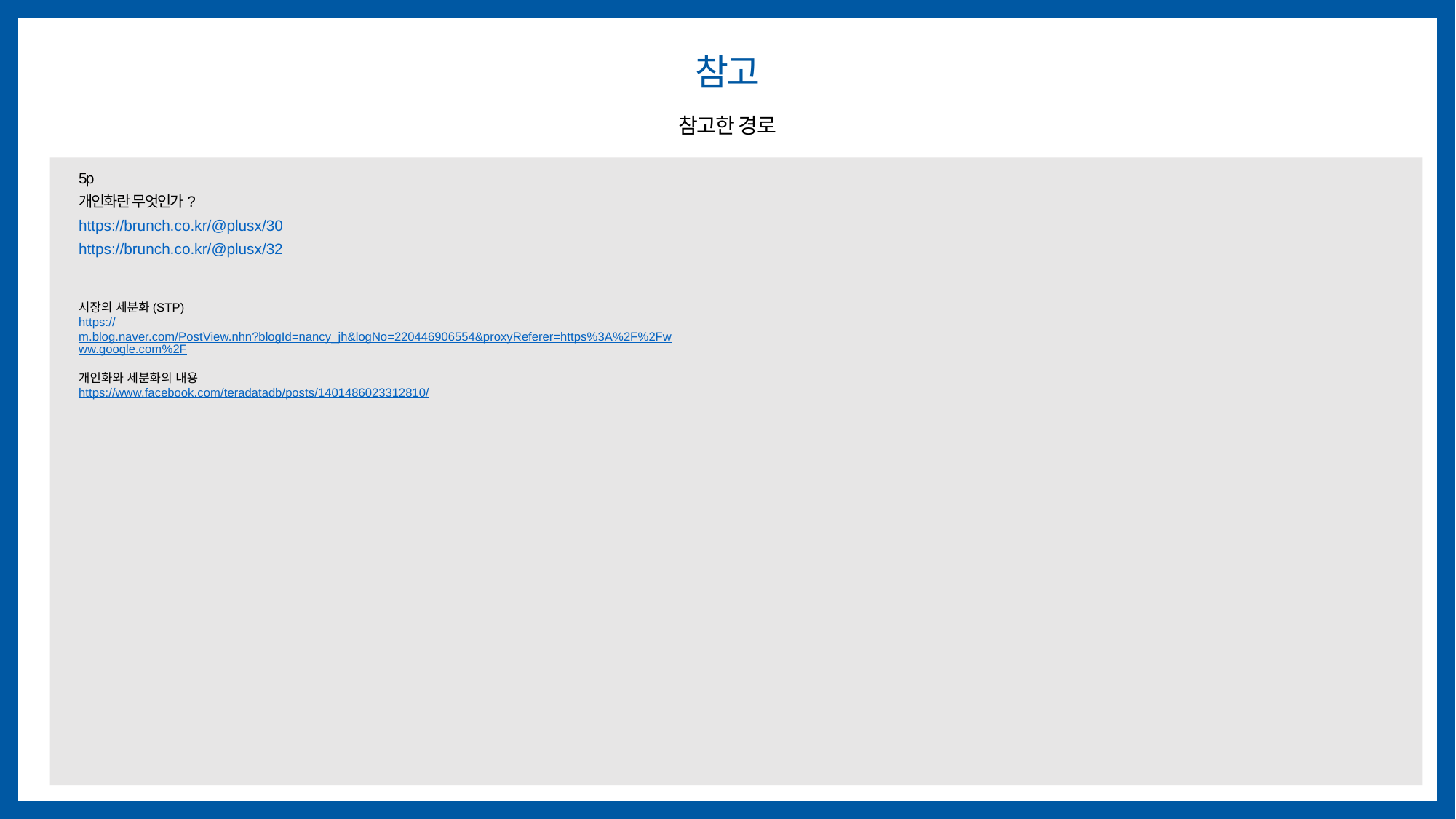

참고
참고한 경로

5p
개인화란 무엇인가?
https://brunch.co.kr/@plusx/30
https://brunch.co.kr/@plusx/32

시장의 세분화(STP)
https://m.blog.naver.com/PostView.nhn?blogId=nancy_jh&logNo=220446906554&proxyReferer=https%3A%2F%2Fwww.google.com%2F

개인화와 세분화의 내용
https://www.facebook.com/teradatadb/posts/1401486023312810/